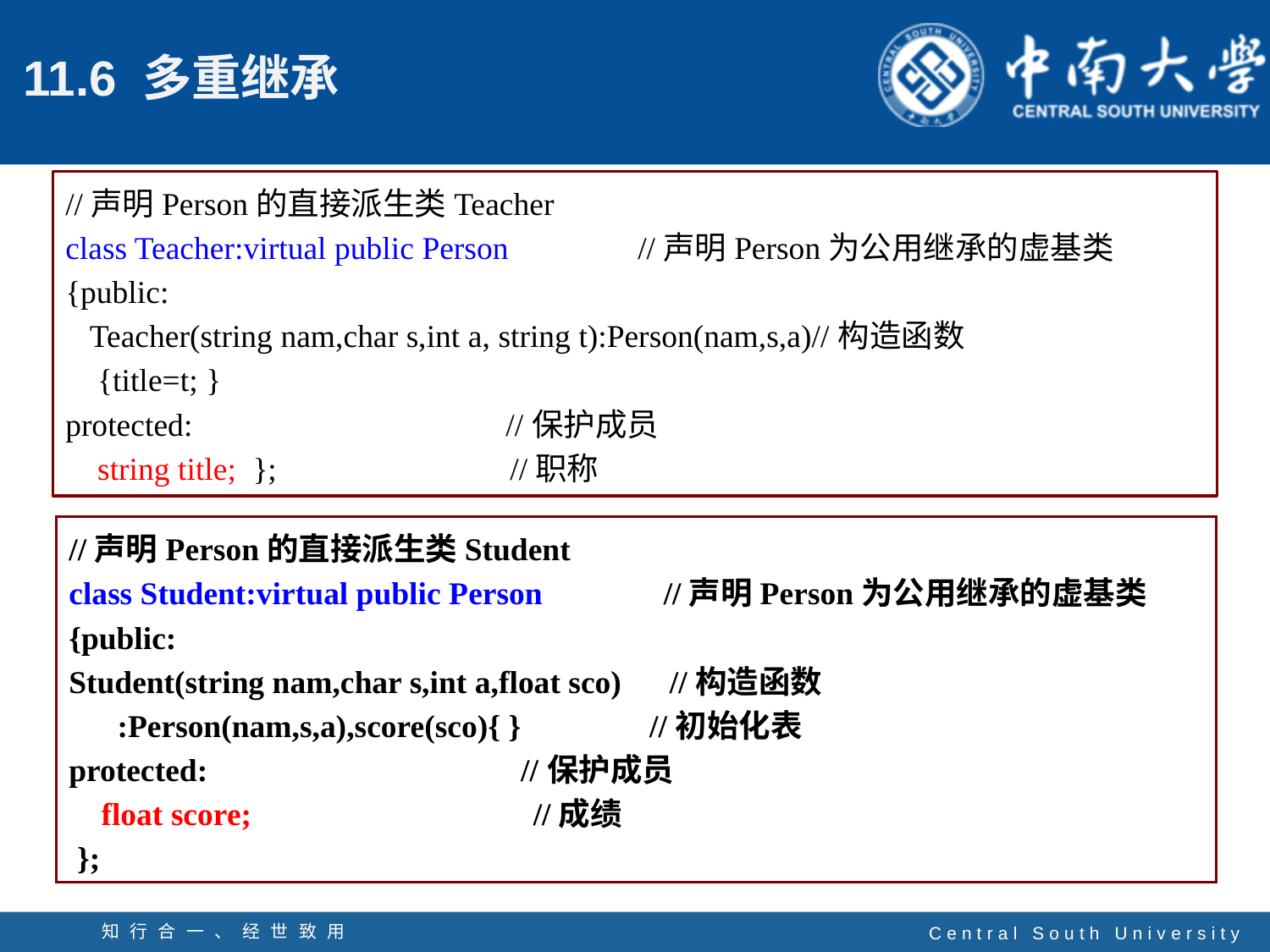

//声明Person的直接派生类Teacher
class Teacher:virtual public Person                //声明Person为公用继承的虚基类
{public:
   Teacher(string nam,char s,int a, string t):Person(nam,s,a)//构造函数
    {title=t; }
protected:                                       //保护成员
    string title;  };                             //职称

//声明Person的直接派生类Student
class Student:virtual public Person               //声明Person为公用继承的虚基类
{public:
Student(string nam,char s,int a,float sco)      //构造函数
      :Person(nam,s,a),score(sco){ }                //初始化表
protected:                                       //保护成员
    float score;                                   //成绩
 };

知行合一、经世致用
自强不息 厚德载物
Central South University